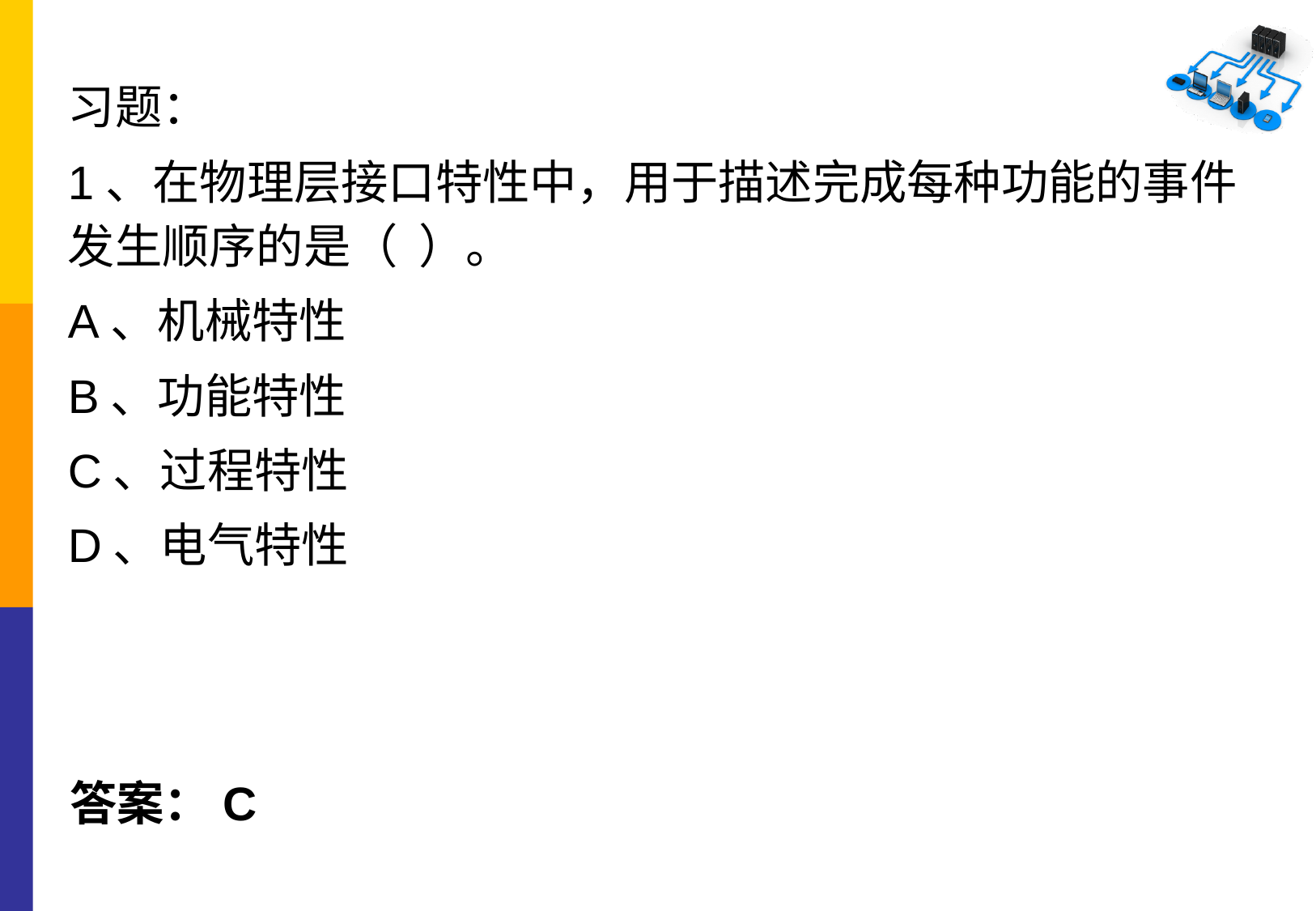

习题：
1、在物理层接口特性中，用于描述完成每种功能的事件发生顺序的是（  ）。
A、机械特性
B、功能特性
C、过程特性
D、电气特性
答案：C